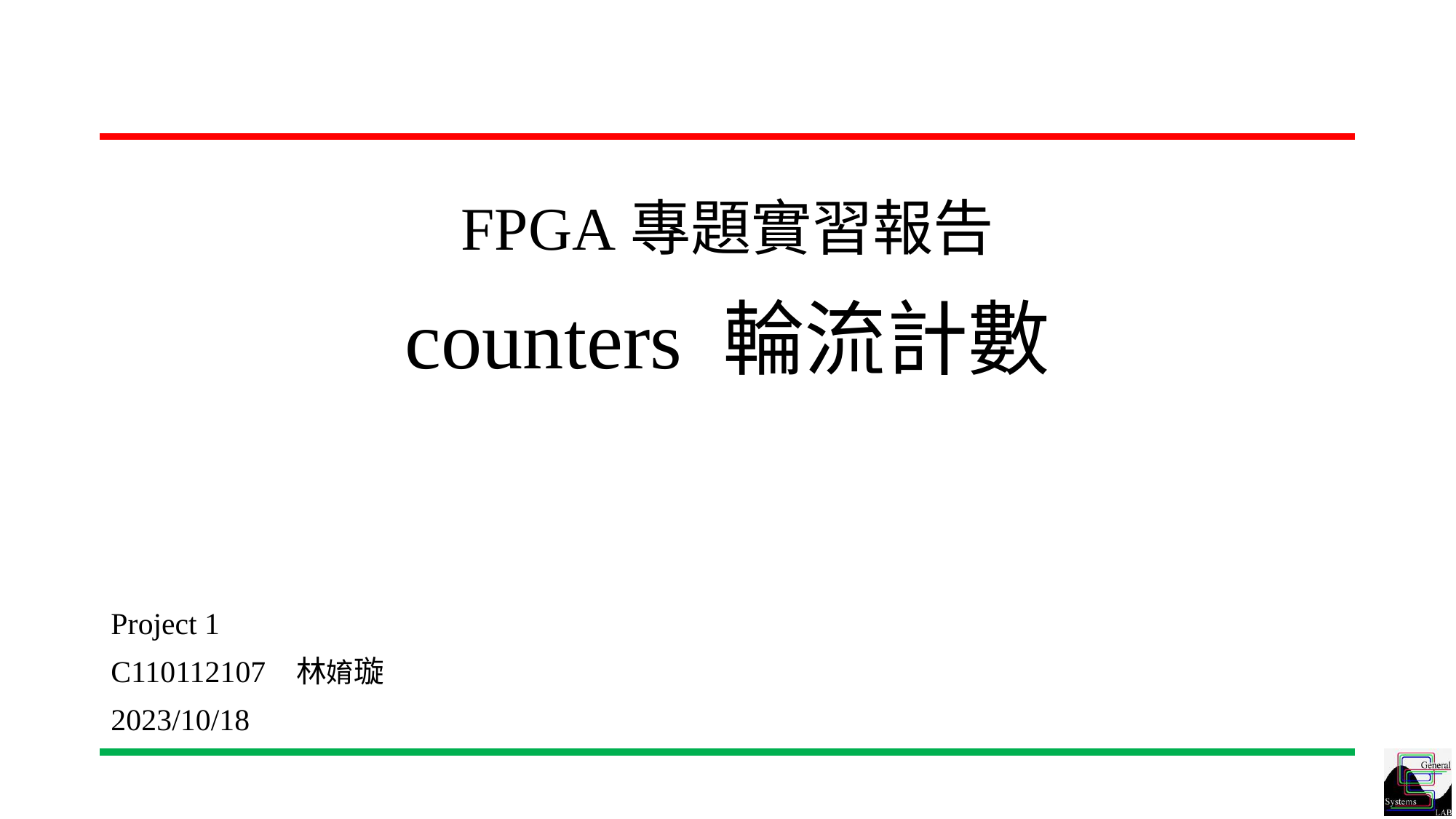

# FPGA專題實習報告 counters 輪流計數
Project 1
C110112107   林㛩璇
2023/10/18